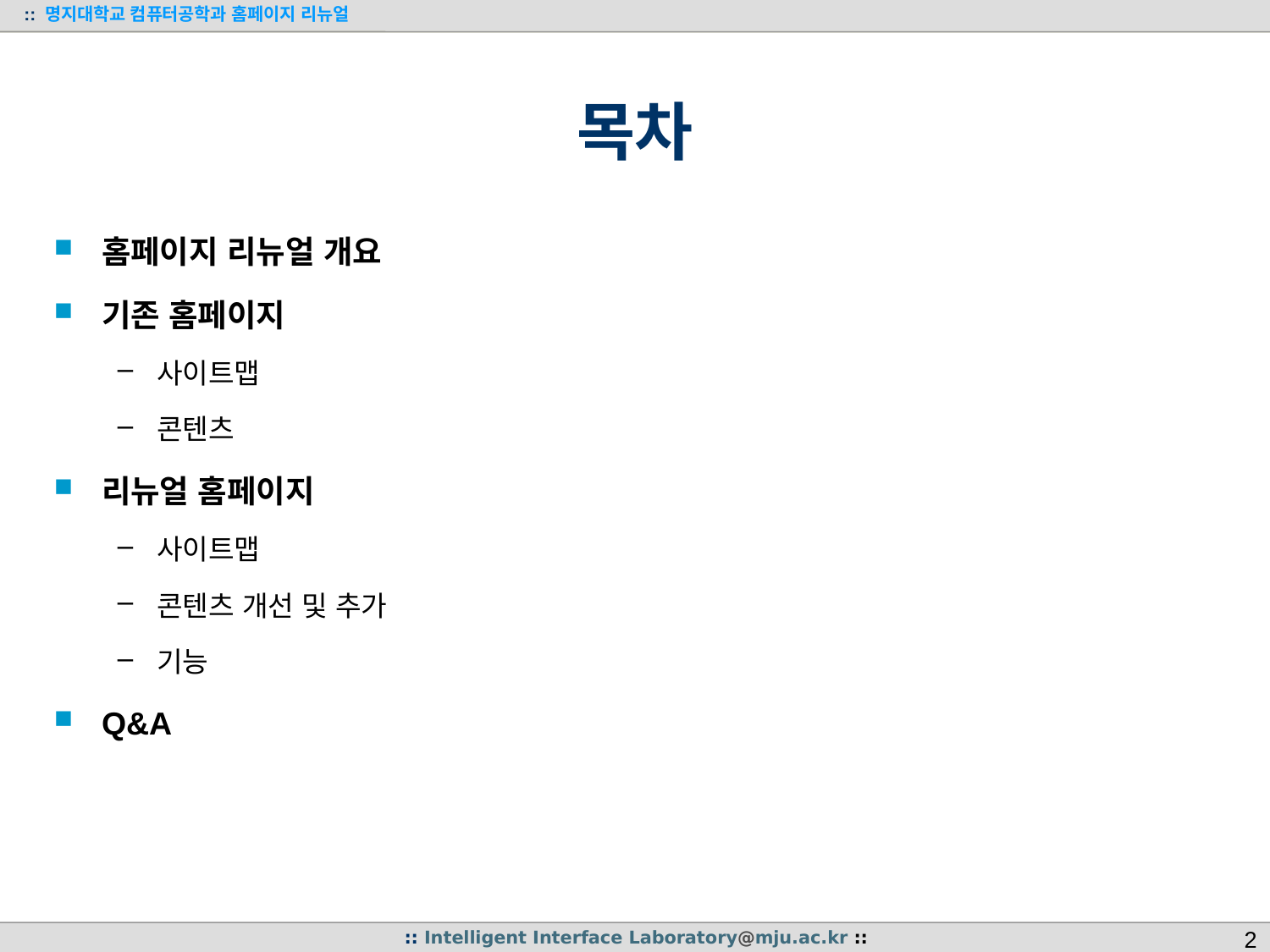

# 목차
홈페이지 리뉴얼 개요
기존 홈페이지
사이트맵
콘텐츠
리뉴얼 홈페이지
사이트맵
콘텐츠 개선 및 추가
기능
Q&A
2